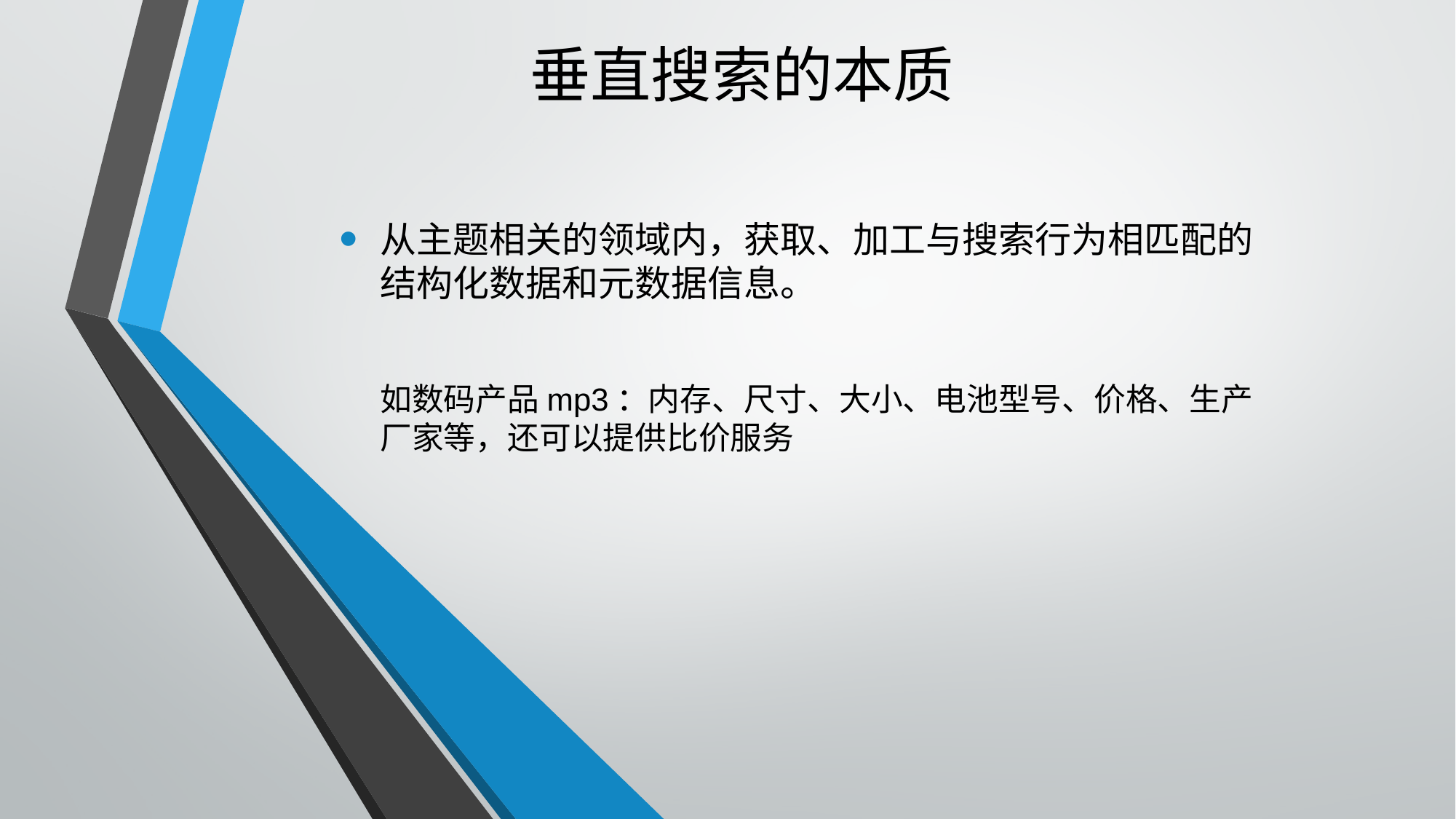

垂直搜索的本质
从主题相关的领域内，获取、加工与搜索行为相匹配的结构化数据和元数据信息。

	如数码产品mp3：内存、尺寸、大小、电池型号、价格、生产厂家等，还可以提供比价服务